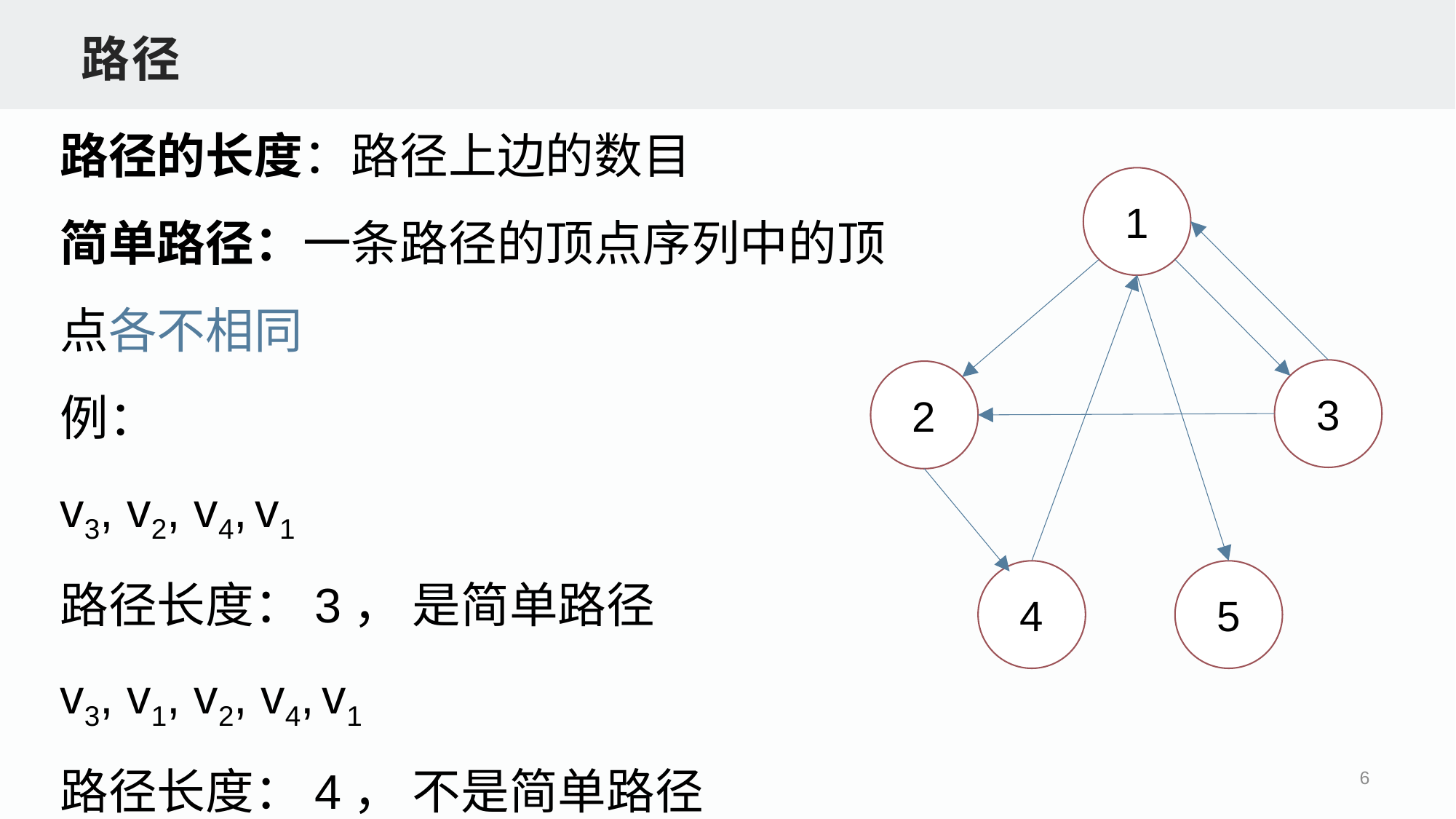

路径
路径的长度：路径上边的数目
简单路径：一条路径的顶点序列中的顶点各不相同
例：
v3, v2, v4, v1
路径长度：3， 是简单路径
v3, v1, v2, v4, v1
路径长度：4， 不是简单路径
1
3
2
4
5
6